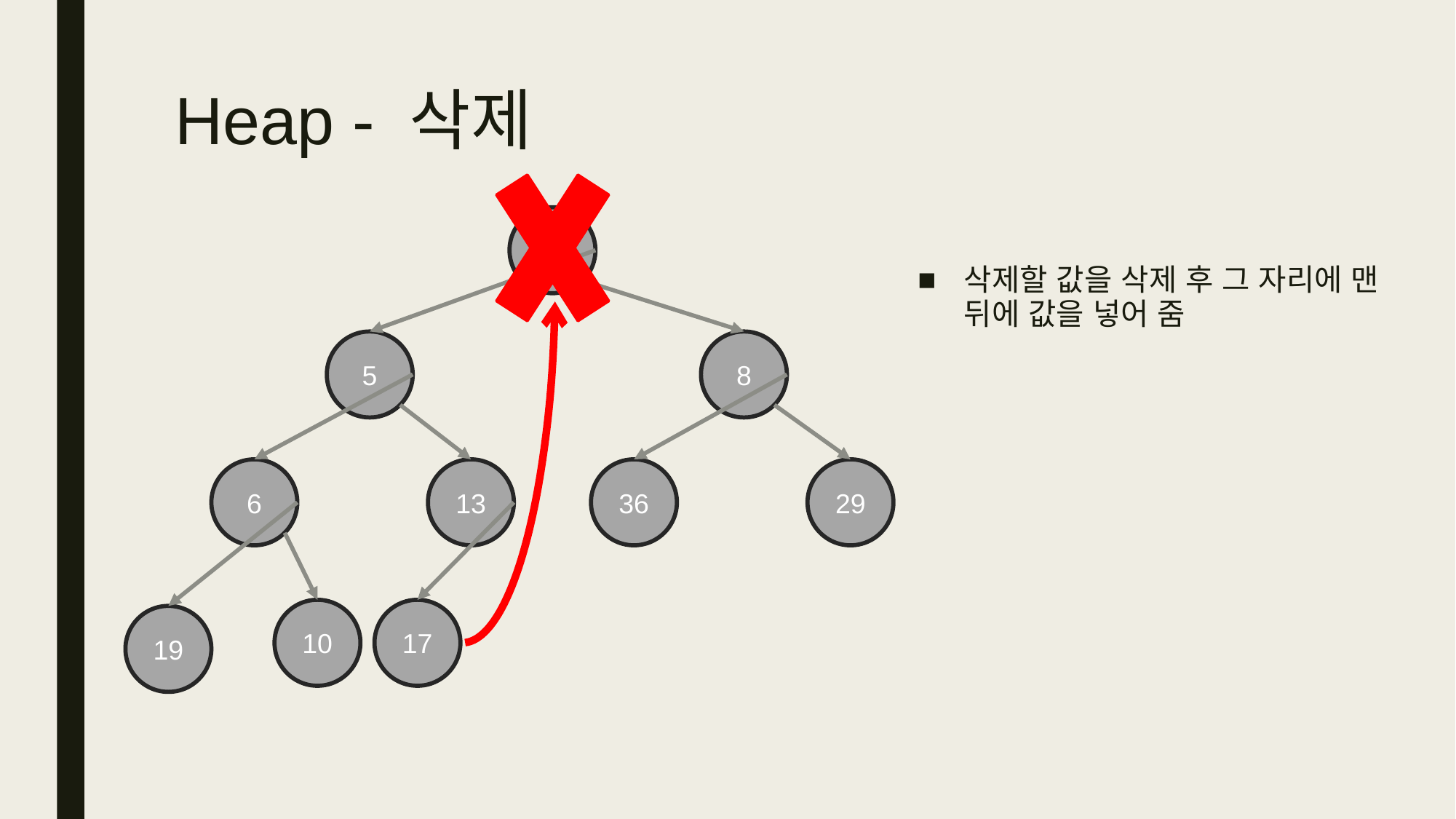

# Heap - 삭제

3
삭제할 값을 삭제 후 그 자리에 맨 뒤에 값을 넣어 줌
5
8
6
13
36
29
10
17
19